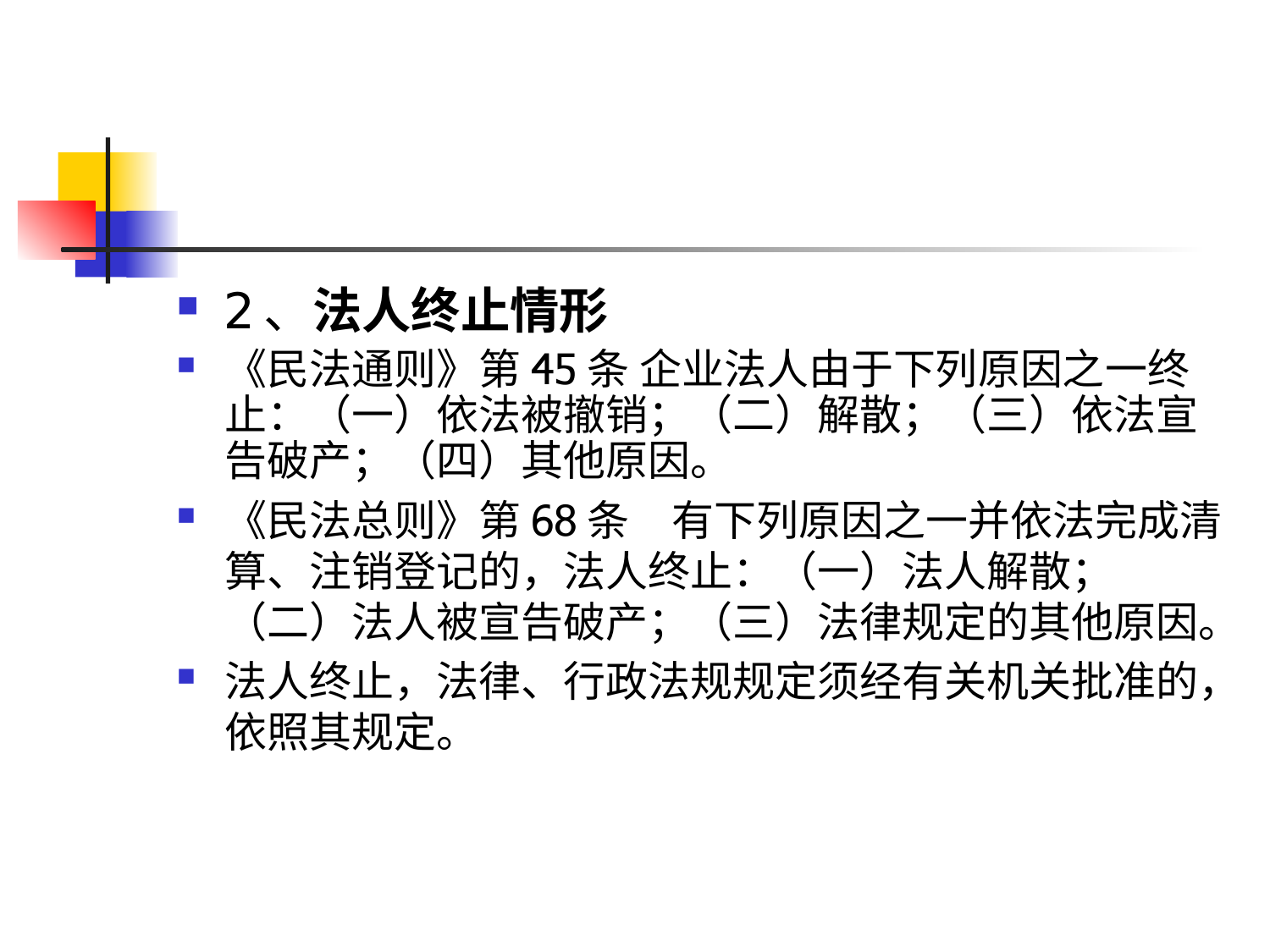

#
2、法人终止情形
《民法通则》第45条 企业法人由于下列原因之一终止：（一）依法被撤销；（二）解散；（三）依法宣告破产；（四）其他原因。
《民法总则》第68条　有下列原因之一并依法完成清算、注销登记的，法人终止：（一）法人解散；（二）法人被宣告破产；（三）法律规定的其他原因。
法人终止，法律、行政法规规定须经有关机关批准的，依照其规定。